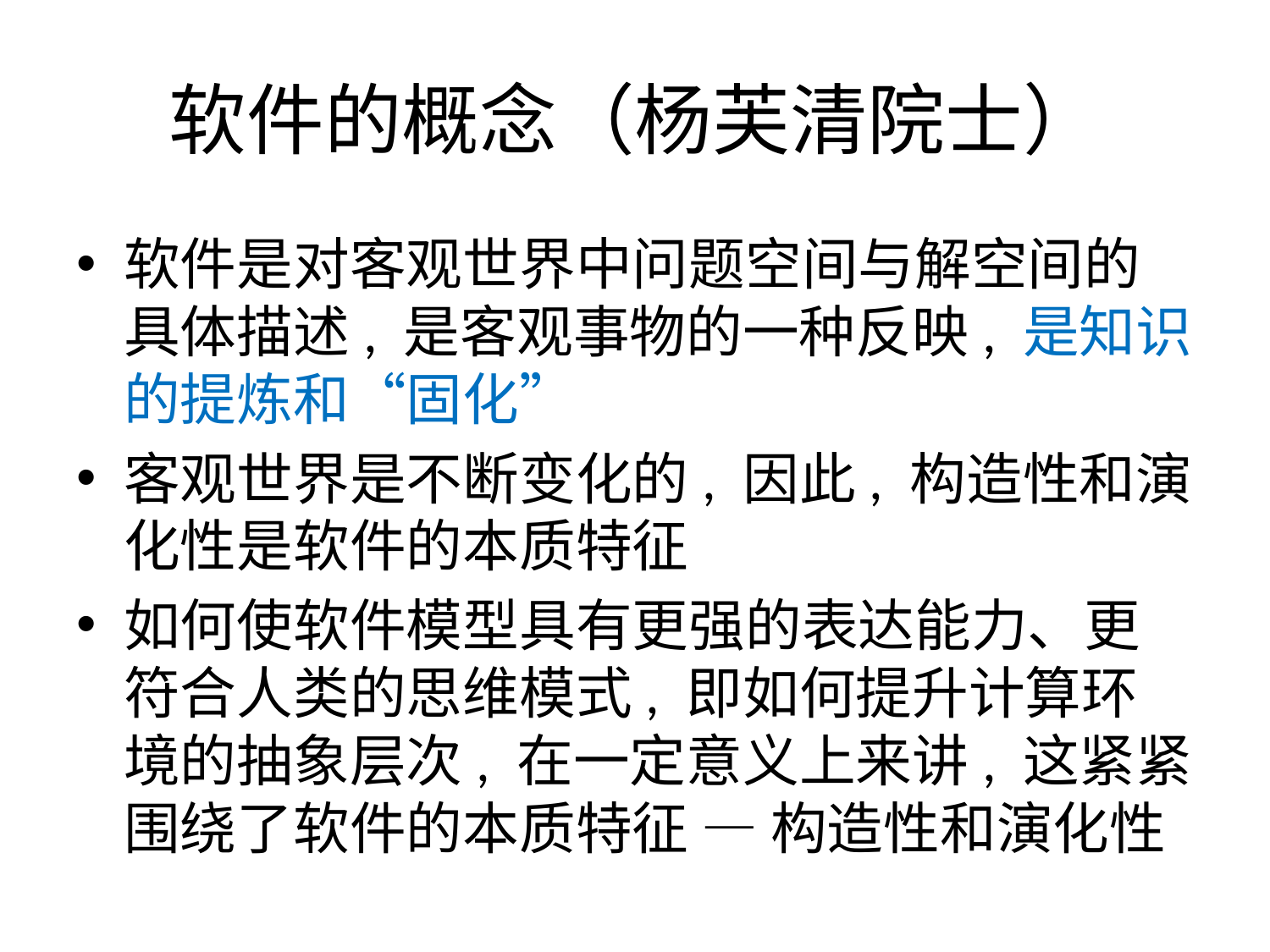

# 软件的概念（杨芙清院士）
软件是对客观世界中问题空间与解空间的具体描述, 是客观事物的一种反映, 是知识的提炼和“固化”
客观世界是不断变化的, 因此, 构造性和演化性是软件的本质特征
如何使软件模型具有更强的表达能力、更符合人类的思维模式, 即如何提升计算环境的抽象层次, 在一定意义上来讲, 这紧紧围绕了软件的本质特征 — 构造性和演化性